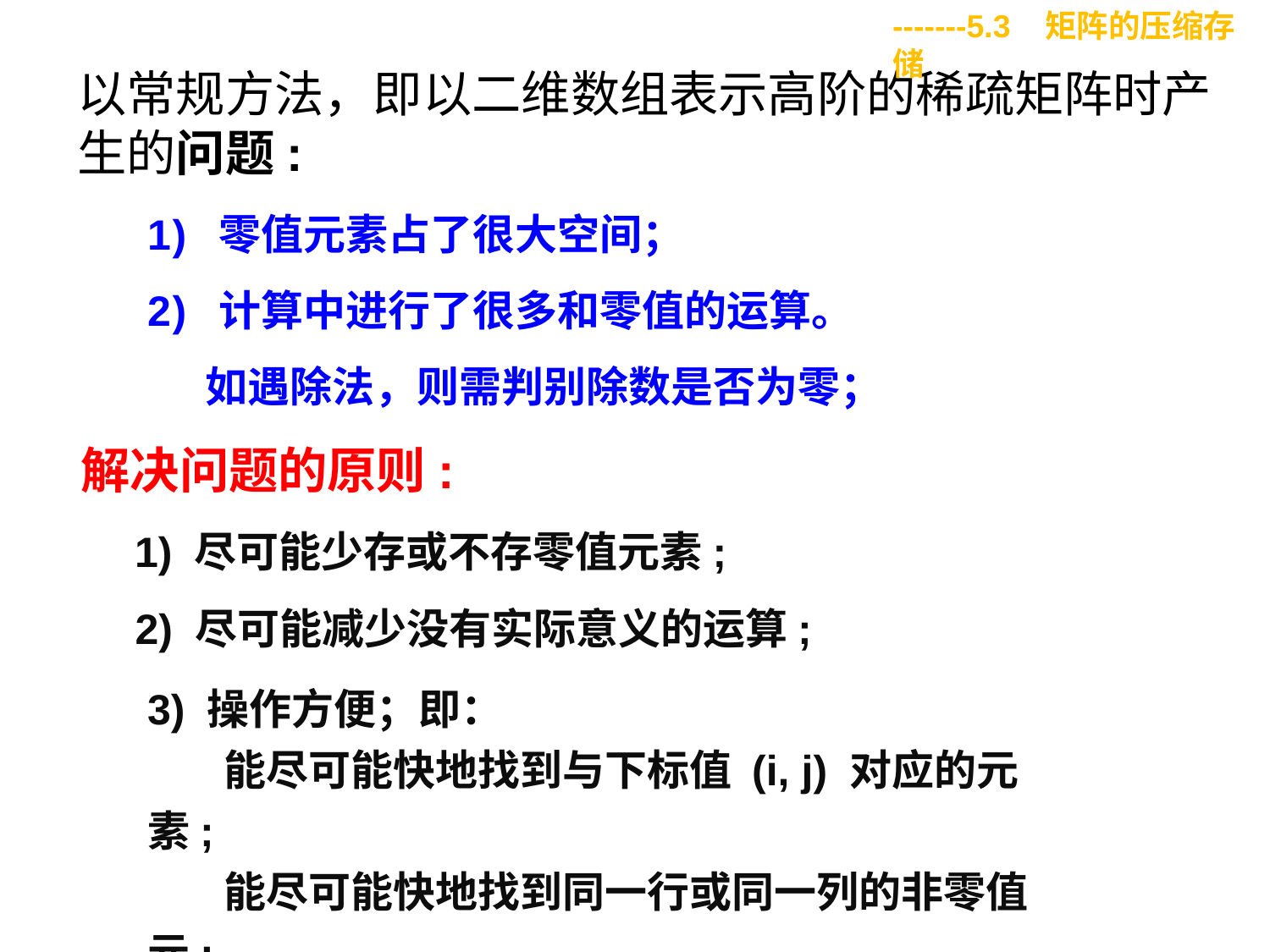

-------5.3   矩阵的压缩存储
以常规方法，即以二维数组表示高阶的稀疏矩阵时产生的问题:
零值元素占了很大空间；
计算中进行了很多和零值的运算。
     如遇除法，则需判别除数是否为零；
解决问题的原则:
1) 尽可能少存或不存零值元素;
2) 尽可能减少没有实际意义的运算;
3) 操作方便；即：
       能尽可能快地找到与下标值 (i, j) 对应的元素;
       能尽可能快地找到同一行或同一列的非零值元;